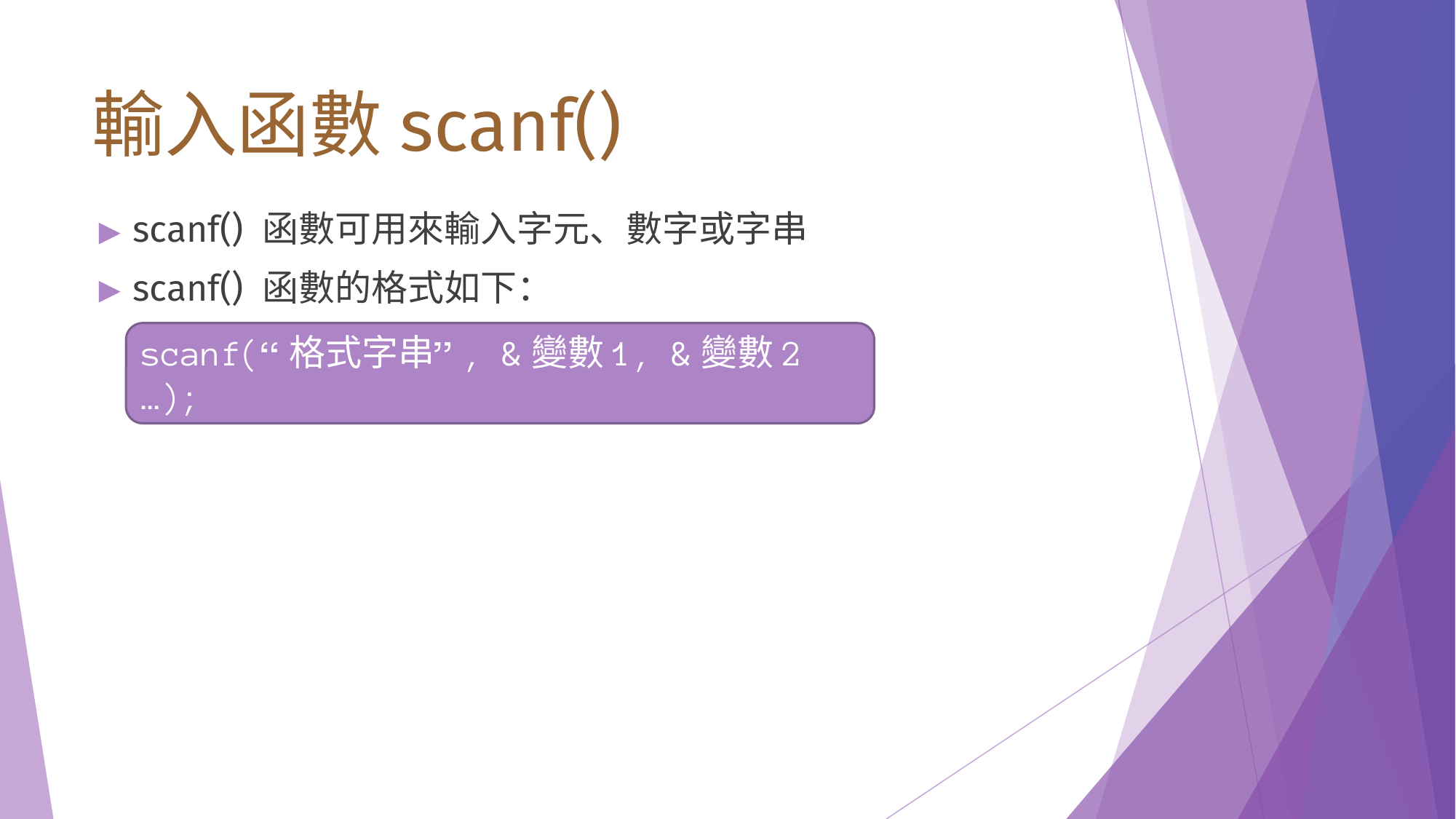

# 輸入函數scanf()
scanf() 函數可用來輸入字元、數字或字串
scanf() 函數的格式如下：
scanf(“格式字串”, &變數1, &變數2 …);